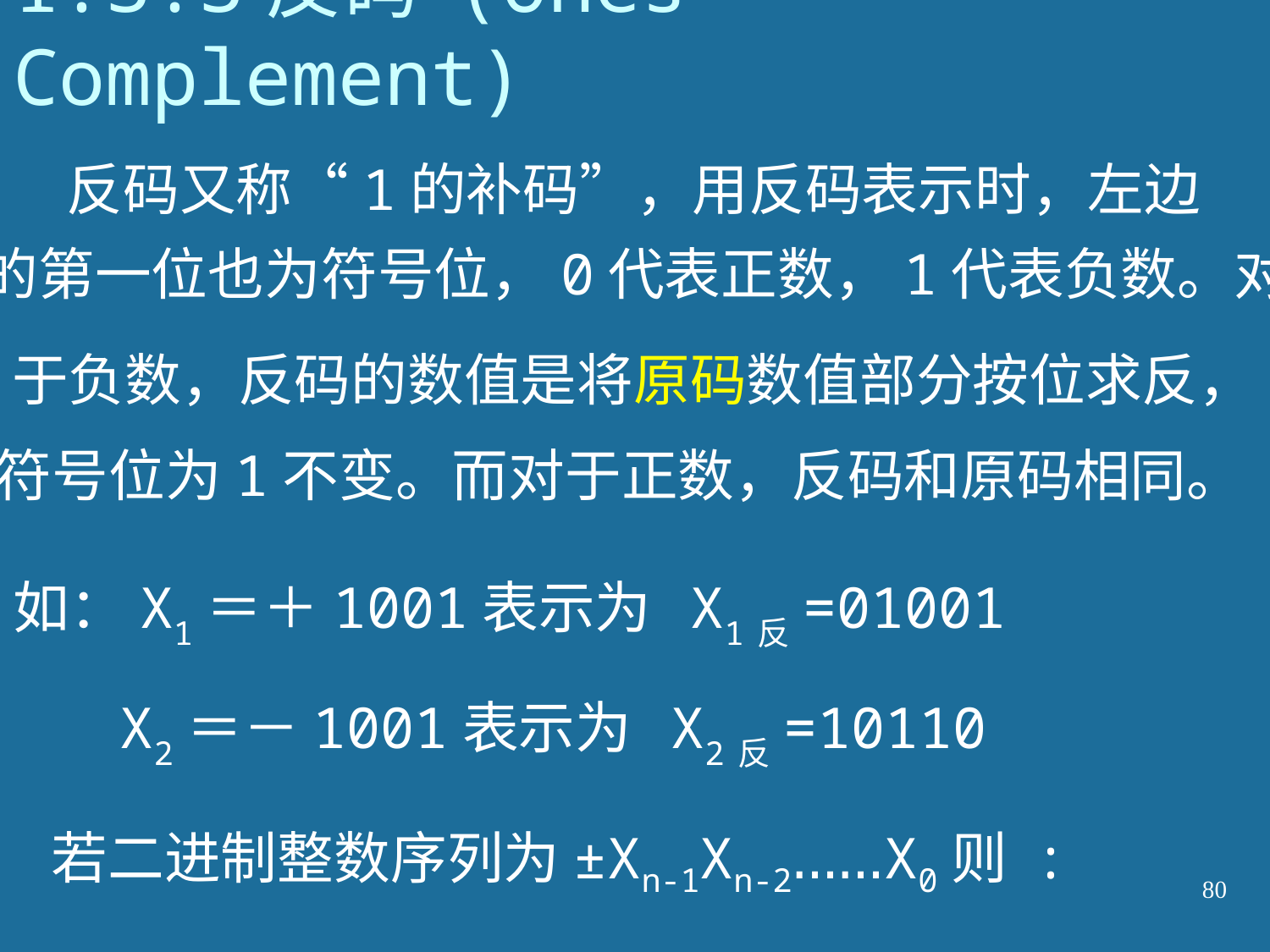

# 1.3.3反码 (Ones’ Complement)
反码又称“1的补码”，用反码表示时，左边
的第一位也为符号位，0代表正数，1代表负数。对
于负数，反码的数值是将原码数值部分按位求反，
符号位为1不变。而对于正数，反码和原码相同。
如：X1＝＋1001表示为  X1反=01001
X2＝－1001表示为  X2反=10110
若二进制整数序列为±Xn-1Xn-2……X0则 :
80